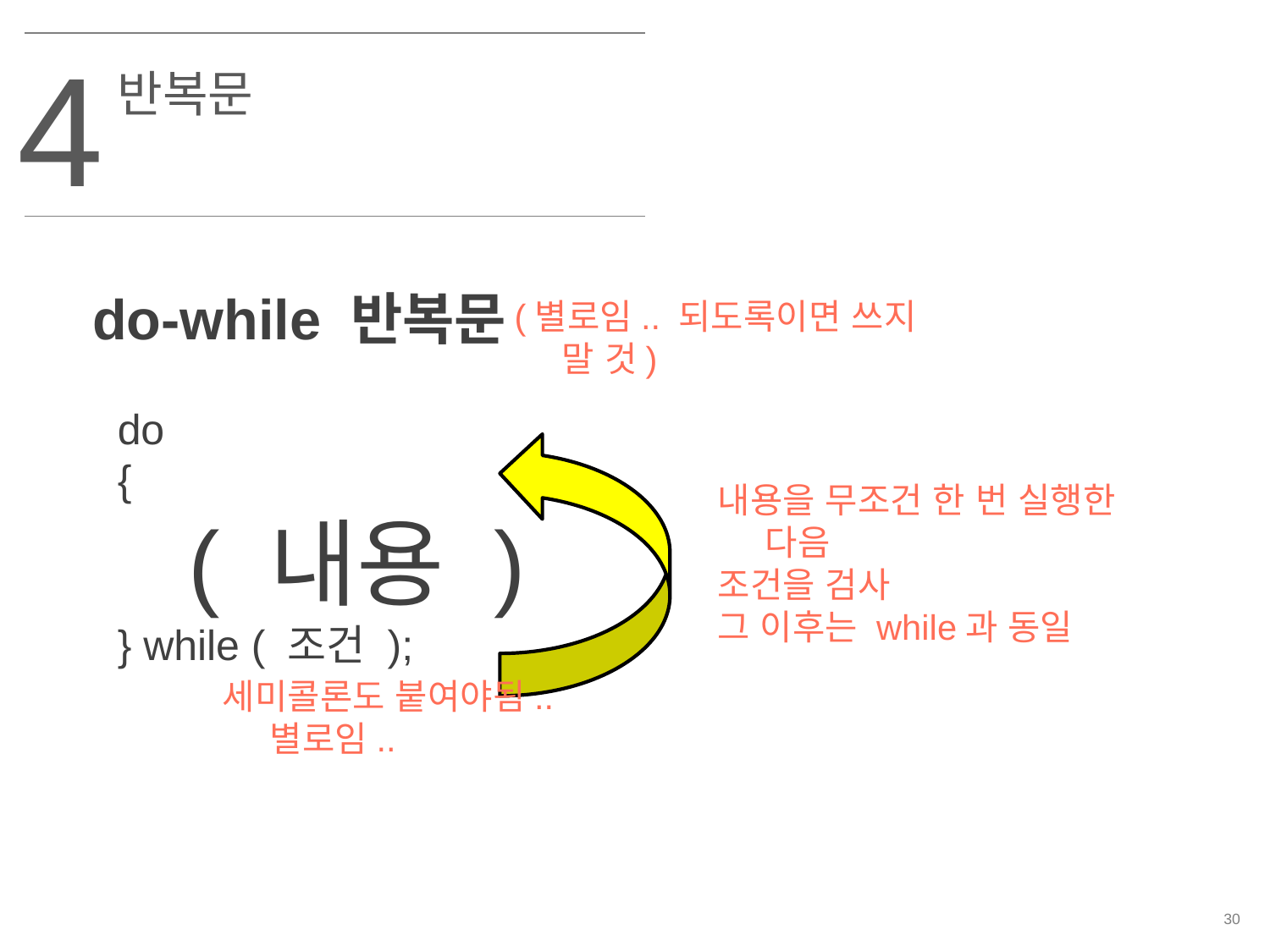

4
반복문
do-while 반복문
(별로임.. 되도록이면 쓰지 말 것)
do
{
      ( 내용 )
} while ( 조건 );

내용을 무조건 한 번 실행한 다음
조건을 검사
그 이후는 while과 동일
세미콜론도 붙여야됨..별로임..